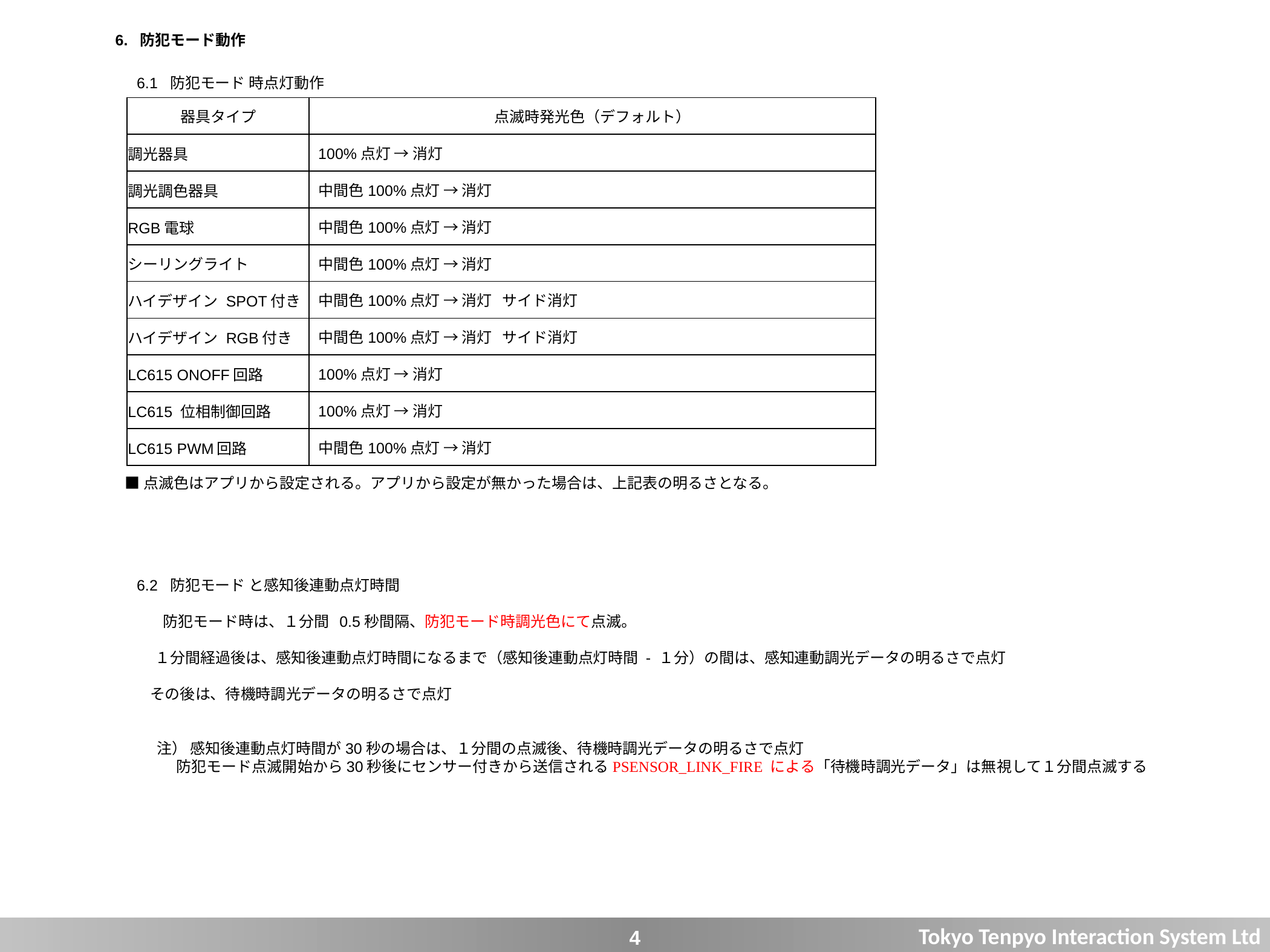

6.  防犯モード動作
6.1  防犯モード 時点灯動作
| 器具タイプ | 点滅時発光色（デフォルト） |
| --- | --- |
| 調光器具 | 100%点灯 → 消灯 |
| 調光調色器具 | 中間色100%点灯 → 消灯 |
| RGB電球 | 中間色100%点灯 → 消灯 |
| シーリングライト | 中間色100%点灯 → 消灯 |
| ハイデザイン SPOT付き | 中間色100%点灯 → 消灯 サイド消灯 |
| ハイデザイン RGB付き | 中間色100%点灯 → 消灯 サイド消灯 |
| LC615 ONOFF回路 | 100%点灯 → 消灯 |
| LC615 位相制御回路 | 100%点灯 → 消灯 |
| LC615 PWM回路 | 中間色100%点灯 → 消灯 |
■点滅色はアプリから設定される。アプリから設定が無かった場合は、上記表の明るさとなる。
6.2  防犯モード と感知後連動点灯時間
防犯モード時は、１分間  0.5秒間隔、防犯モード時調光色にて点滅。

　 １分間経過後は、感知後連動点灯時間になるまで（感知後連動点灯時間 - １分）の間は、感知連動調光データの明るさで点灯
    その後は、待機時調光データの明るさで点灯
     注） 感知後連動点灯時間が30秒の場合は、１分間の点滅後、待機時調光データの明るさで点灯
            防犯モード点滅開始から30秒後にセンサー付きから送信されるPSENSOR_LINK_FIRE による「待機時調光データ」は無視して１分間点滅する

4